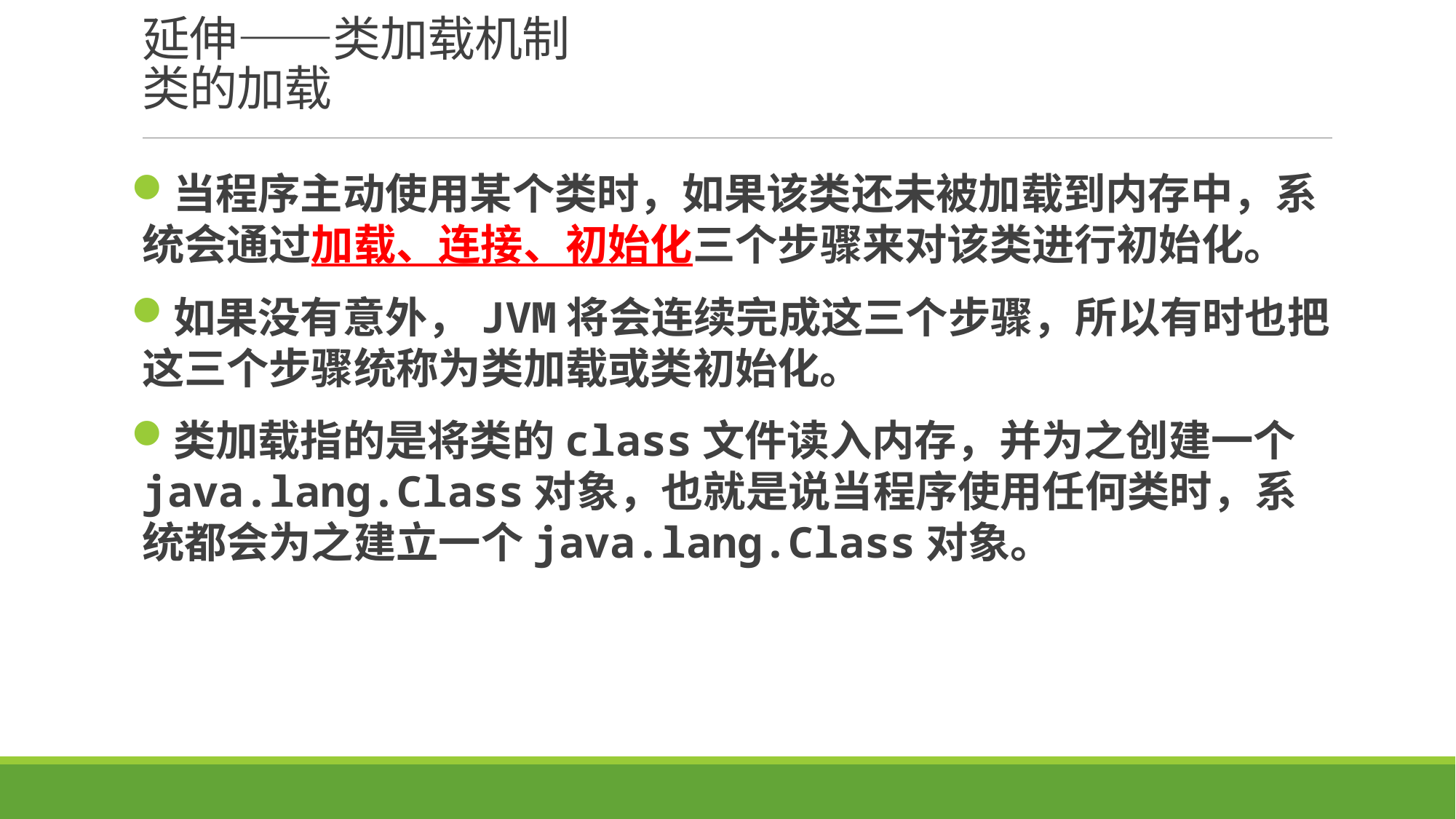

# 延伸——类加载机制 类的加载
当程序主动使用某个类时，如果该类还未被加载到内存中，系统会通过加载、连接、初始化三个步骤来对该类进行初始化。
如果没有意外，JVM将会连续完成这三个步骤，所以有时也把这三个步骤统称为类加载或类初始化。
类加载指的是将类的class文件读入内存，并为之创建一个java.lang.Class对象，也就是说当程序使用任何类时，系统都会为之建立一个java.lang.Class对象。